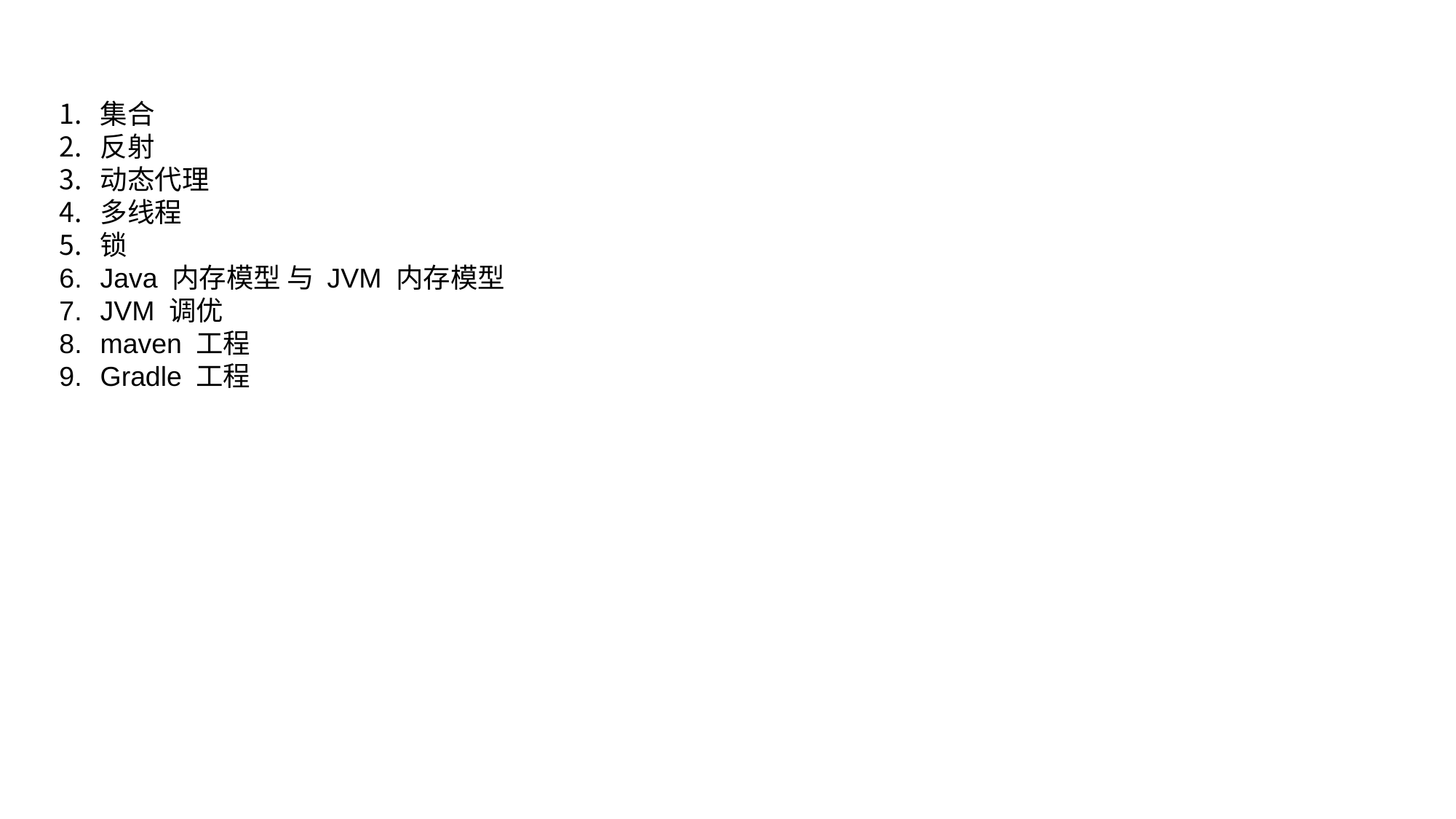

集合
反射
动态代理
多线程
锁
Java 内存模型 与 JVM 内存模型
JVM 调优
maven 工程
Gradle 工程